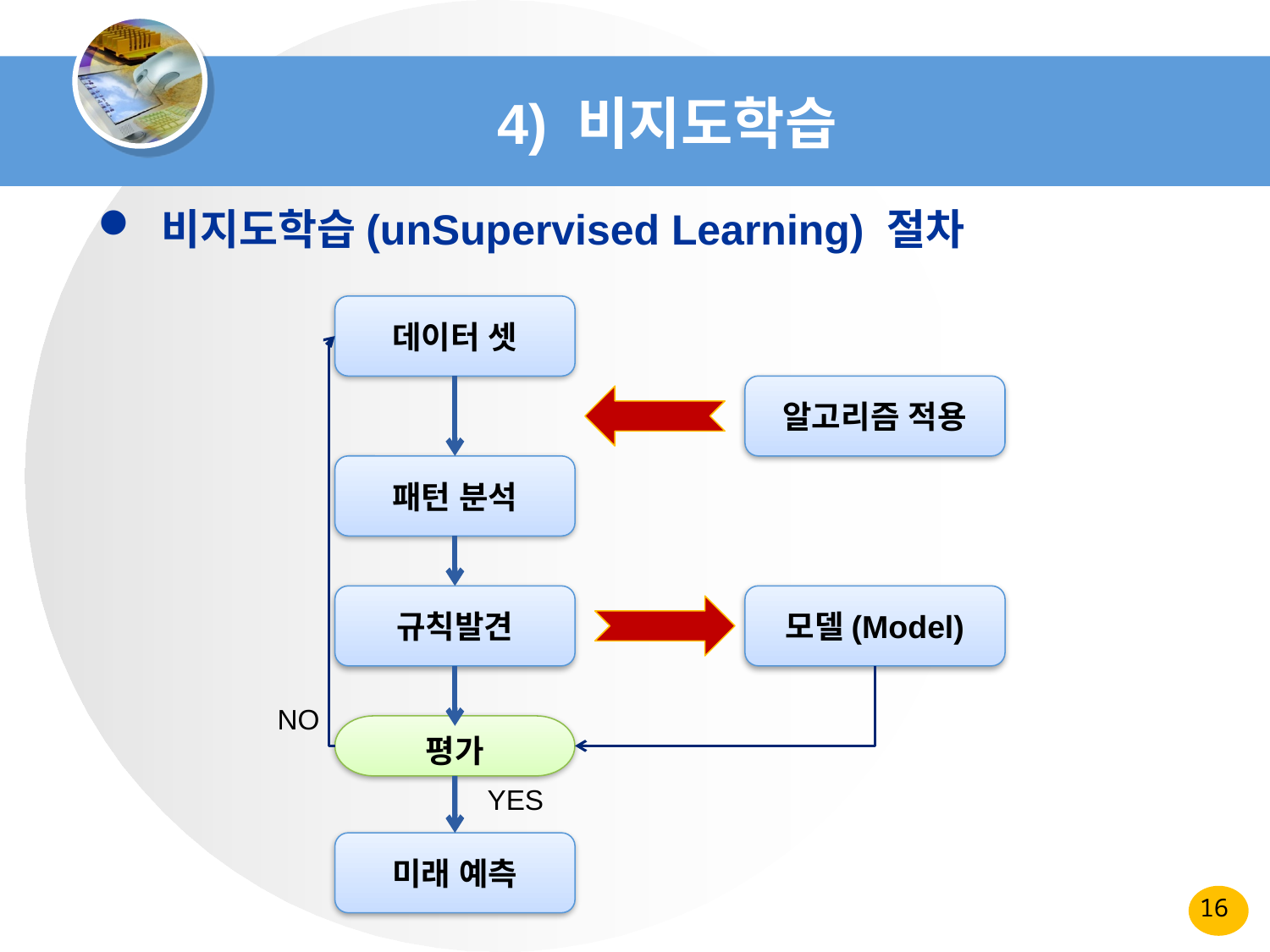

# 4) 비지도학습
비지도학습(unSupervised Learning) 절차
데이터 셋
알고리즘 적용

패턴 분석
규칙발견
모델(Model)

NO
평가
YES
미래 예측
16